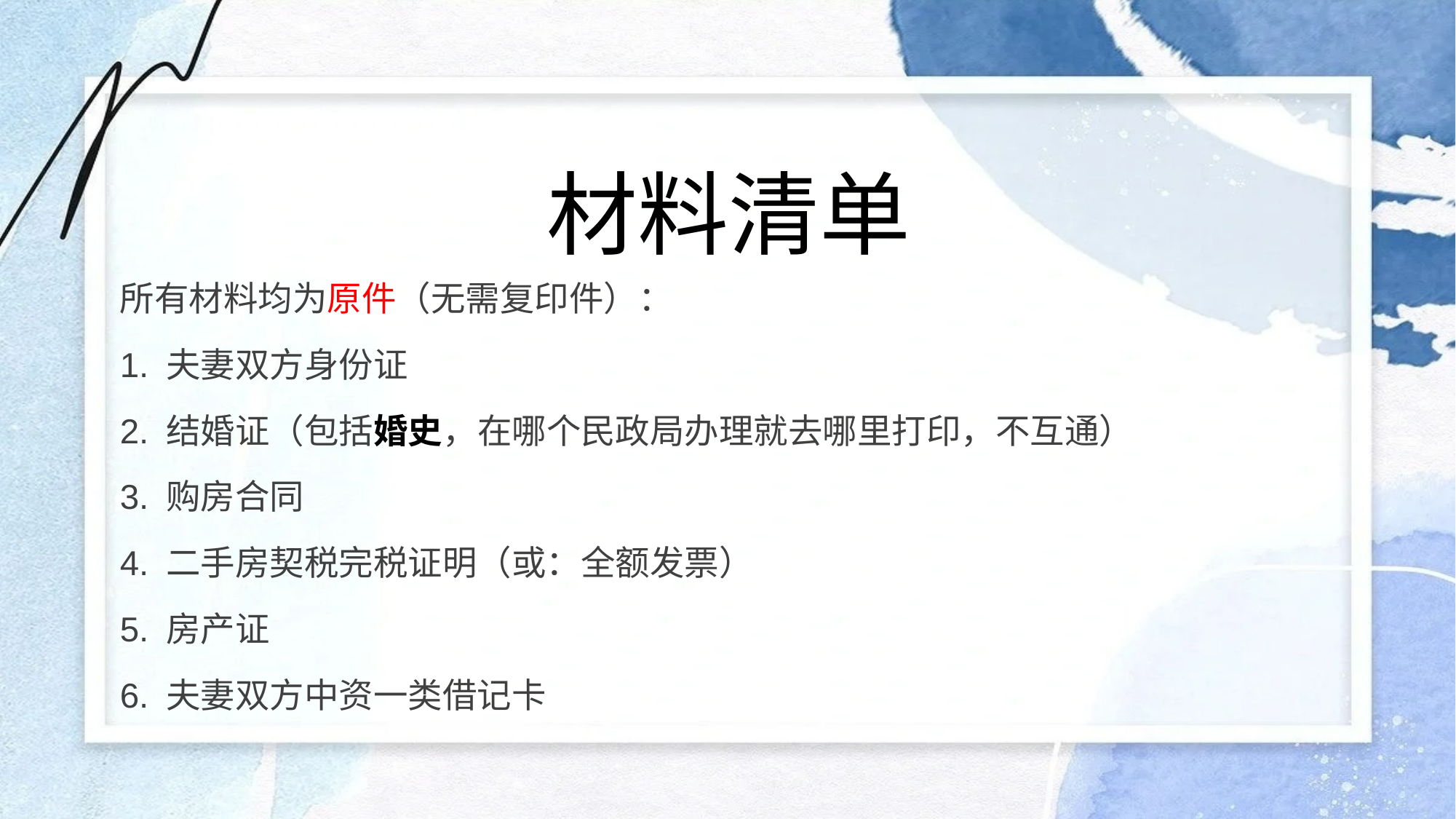

# 材料清单
所有材料均为原件（无需复印件）：
1. 夫妻双方身份证
2. 结婚证（包括婚史，在哪个民政局办理就去哪里打印，不互通）
3. 购房合同
4. 二手房契税完税证明（或：全额发票）
5. 房产证
6. 夫妻双方中资一类借记卡